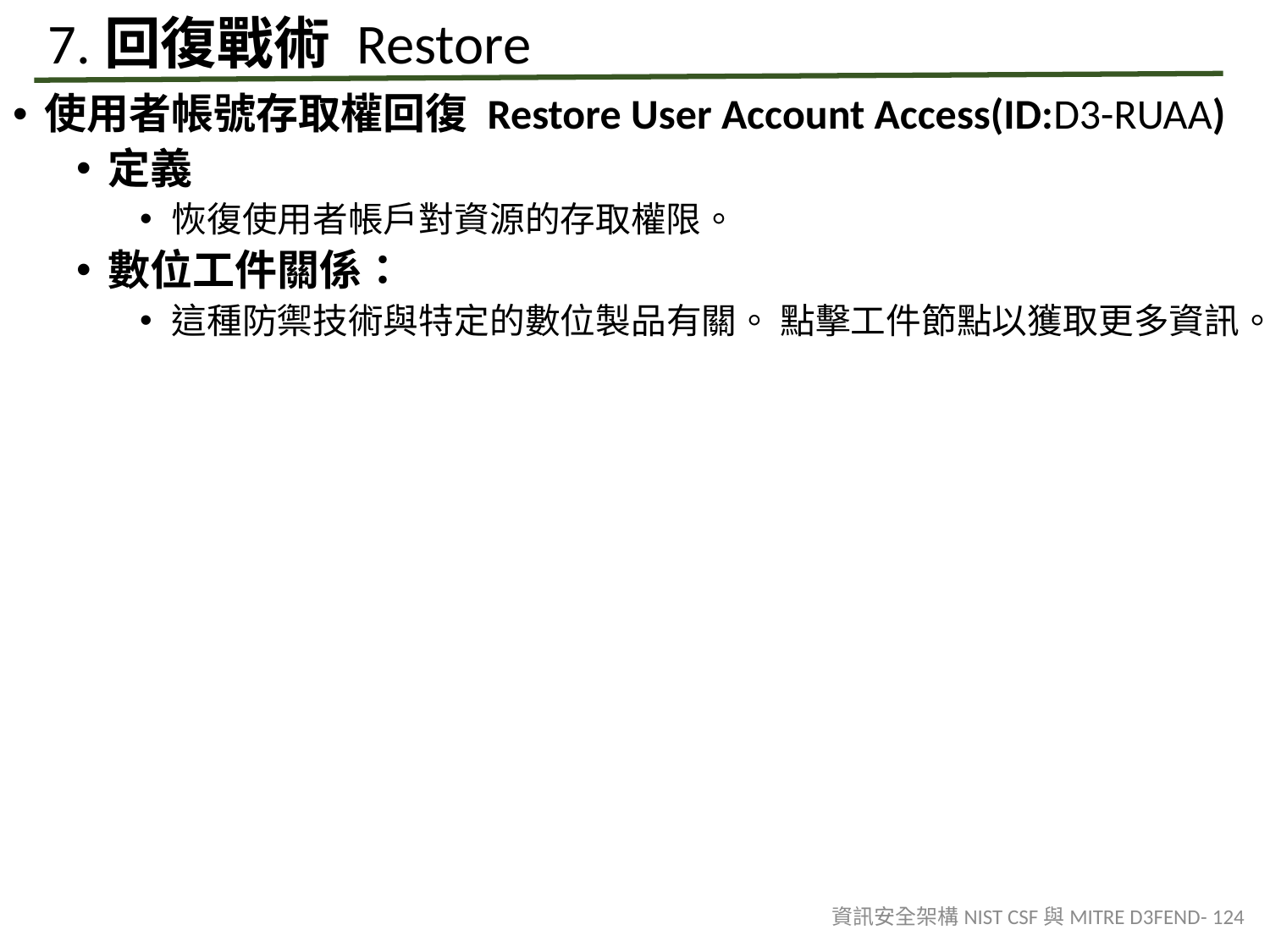

# 7.回復戰術 Restore
使用者帳號存取權回復 Restore User Account Access(ID:D3-RUAA)
定義
恢復使用者帳戶對資源的存取權限。
數位工件關係：
這種防禦技術與特定的數位製品有關。 點擊工件節點以獲取更多資訊。

資訊安全架構NIST CSF與MITRE D3FEND- 124